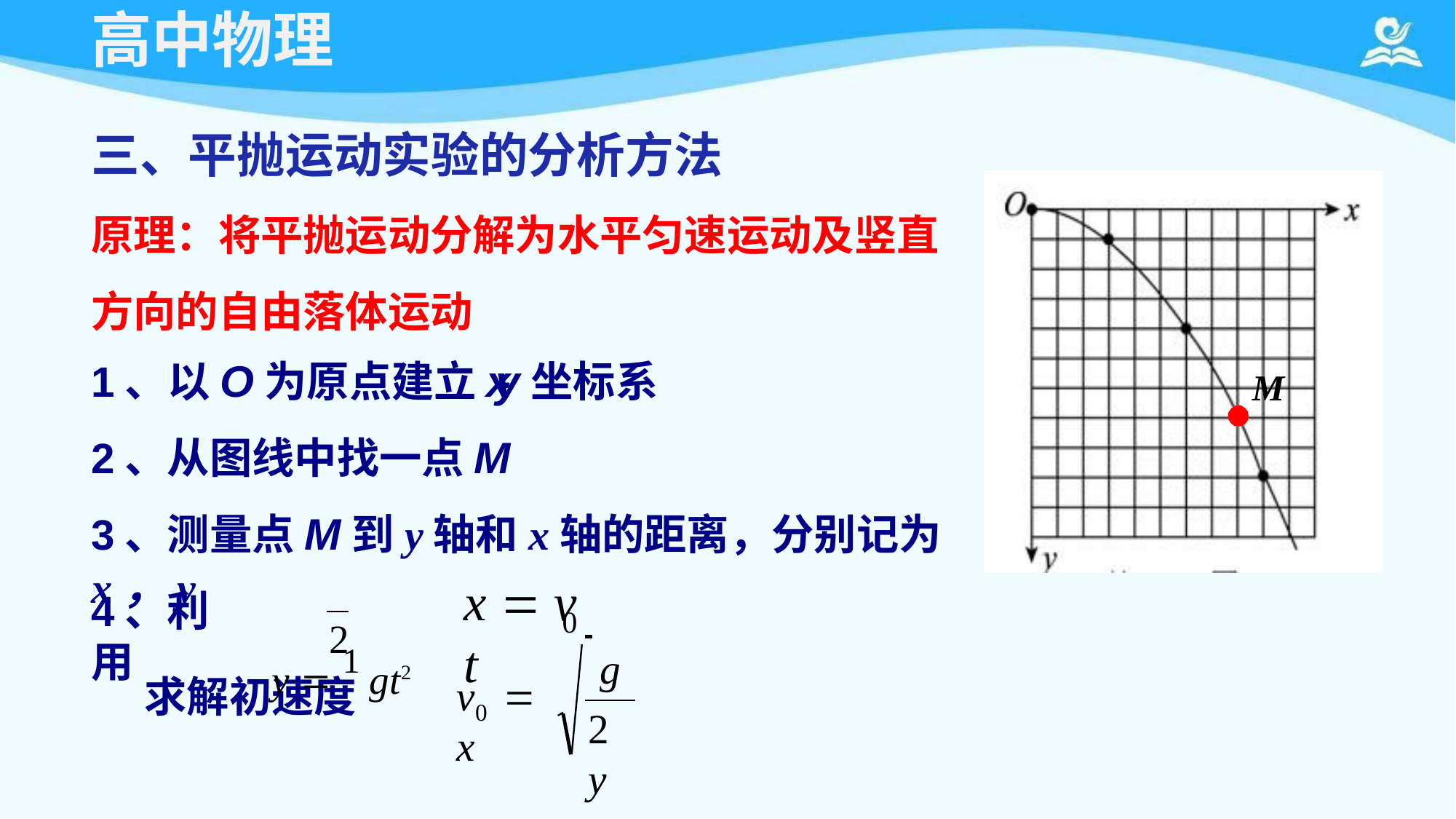

# 高中物理
三、平抛运动实验的分析方法
原理：将平抛运动分解为水平匀速运动及竖直 方向的自由落体运动
1、以O为原点建立x--y坐标系
2、从图线中找一点M
3、测量点M到y轴和x轴的距离，分别记为x，y
y = 1 gt2

M

x = v t
4、利用
0
g
2

v	= x
求解初速度
0
2 y